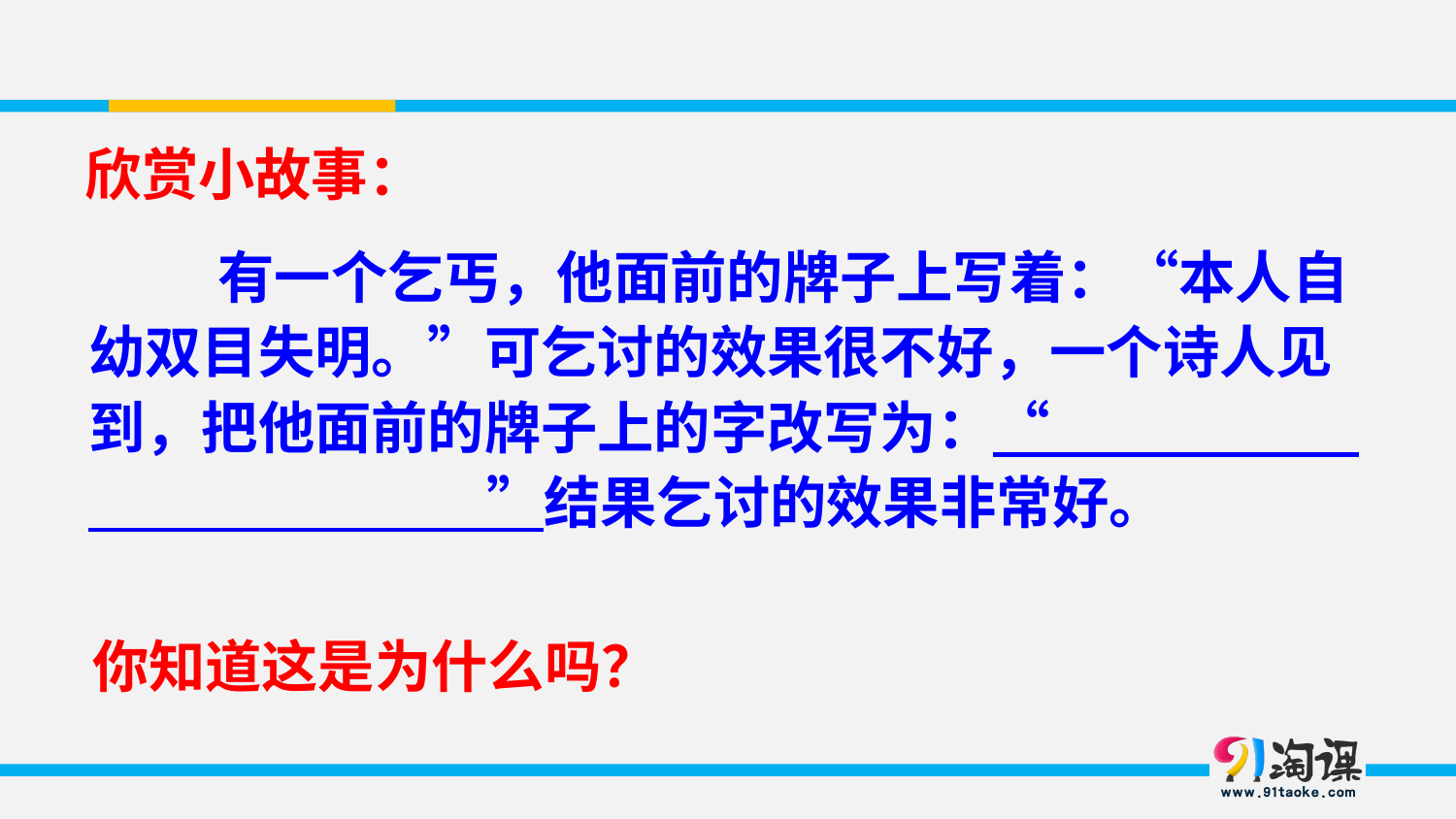

欣赏小故事：
         有一个乞丐，他面前的牌子上写着：“本人自幼双目失明。”可乞讨的效果很不好，一个诗人见到，把他面前的牌子上的字改写为：“                                                        ”结果乞讨的效果非常好。
你知道这是为什么吗？